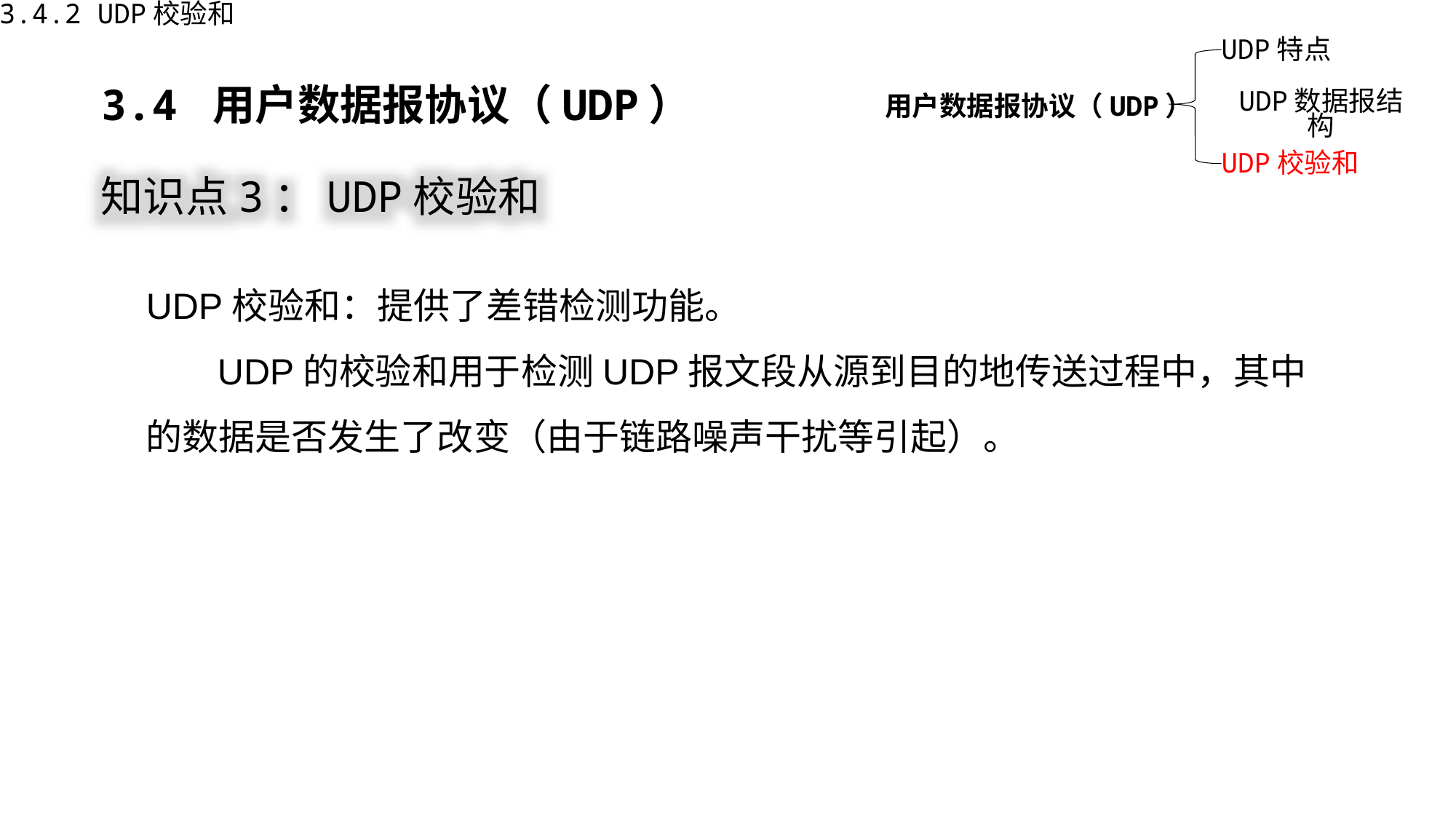

3.4.2 UDP校验和
UDP特点

用户数据报协议（UDP）
UDP数据报结构
UDP校验和
3.4 用户数据报协议（UDP）
知识点3：UDP校验和
UDP校验和：提供了差错检测功能。
       UDP的校验和用于检测UDP报文段从源到目的地传送过程中，其中的数据是否发生了改变（由于链路噪声干扰等引起）。